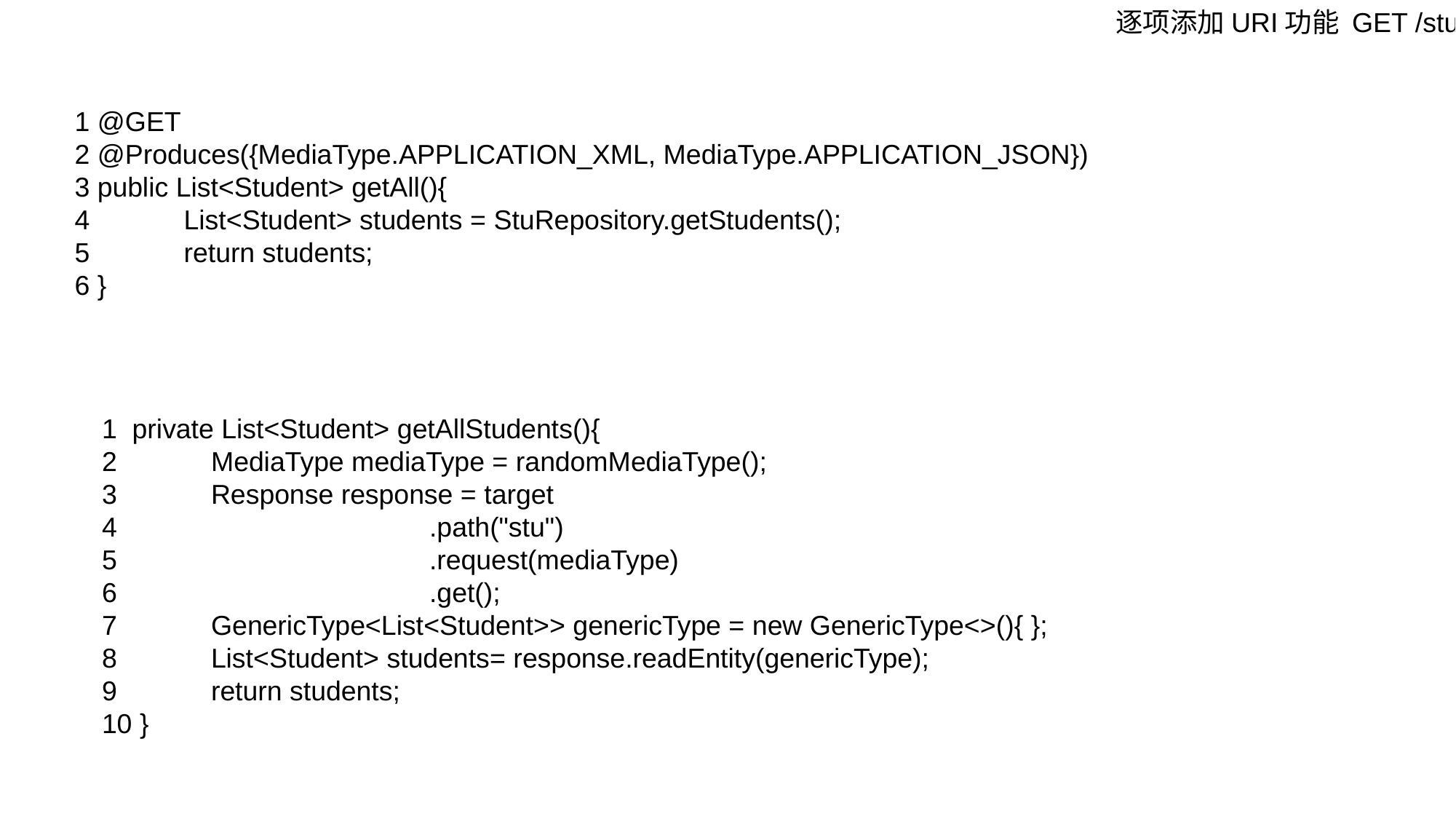

逐项添加URI功能 GET /stu
1 @GET
2 @Produces({MediaType.APPLICATION_XML, MediaType.APPLICATION_JSON})
3 public List<Student> getAll(){
4 	List<Student> students = StuRepository.getStudents();
5 	return students;
6 }
1  private List<Student> getAllStudents(){
2  	MediaType mediaType = randomMediaType();
3  	Response response = target
4  			.path("stu")
5  			.request(mediaType)
6  			.get();
7  	GenericType<List<Student>> genericType = new GenericType<>(){ };
8  	List<Student> students= response.readEntity(genericType);
9 	return students;
10 }